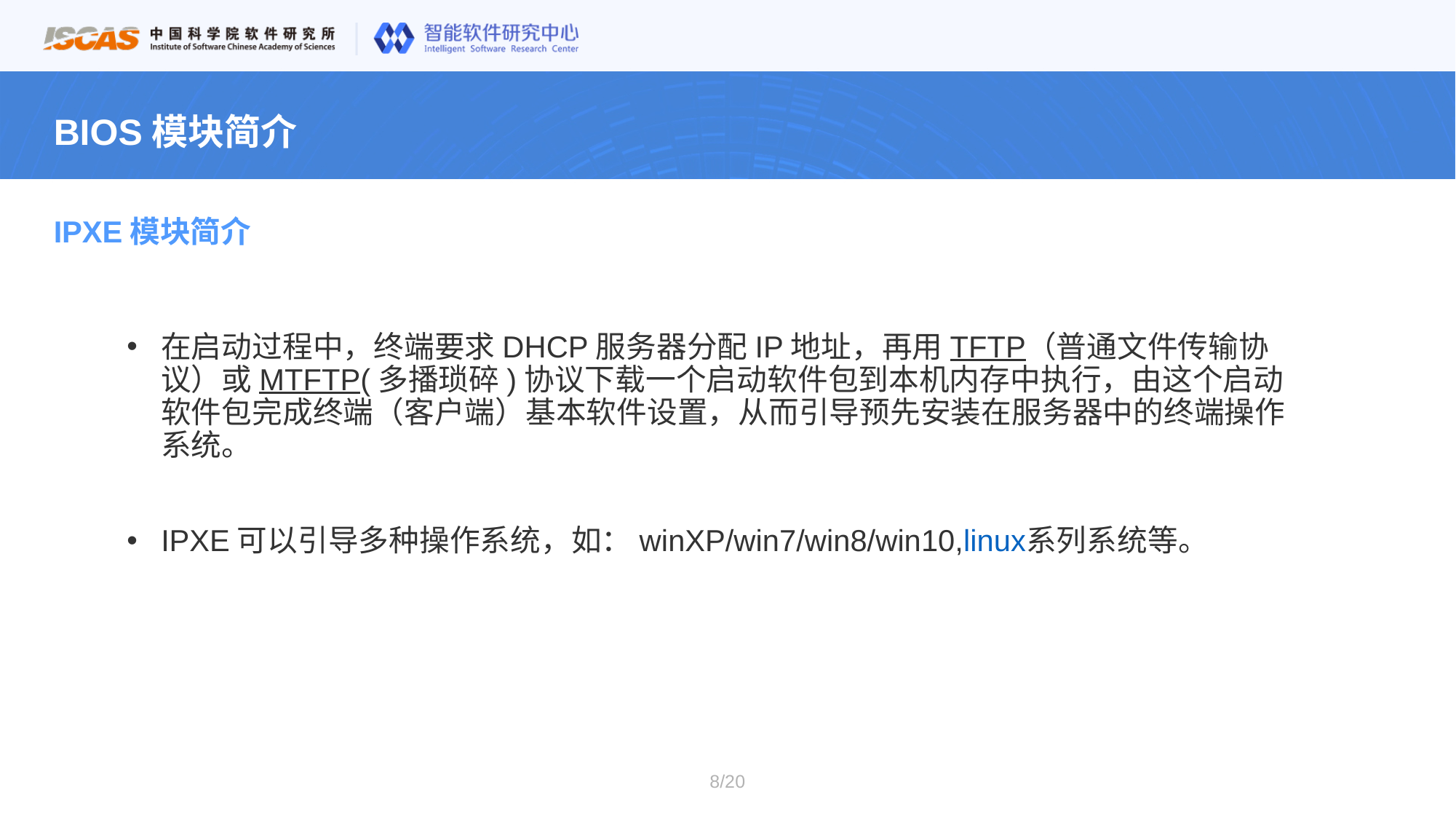

BIOS模块简介

IPXE模块简介
在启动过程中，终端要求DHCP服务器分配IP地址，再用TFTP（普通文件传输协议）或MTFTP(多播琐碎)协议下载一个启动软件包到本机内存中执行，由这个启动软件包完成终端（客户端）基本软件设置，从而引导预先安装在服务器中的终端操作系统。

IPXE可以引导多种操作系统，如：winXP/win7/win8/win10,linux系列系统等。
8/20